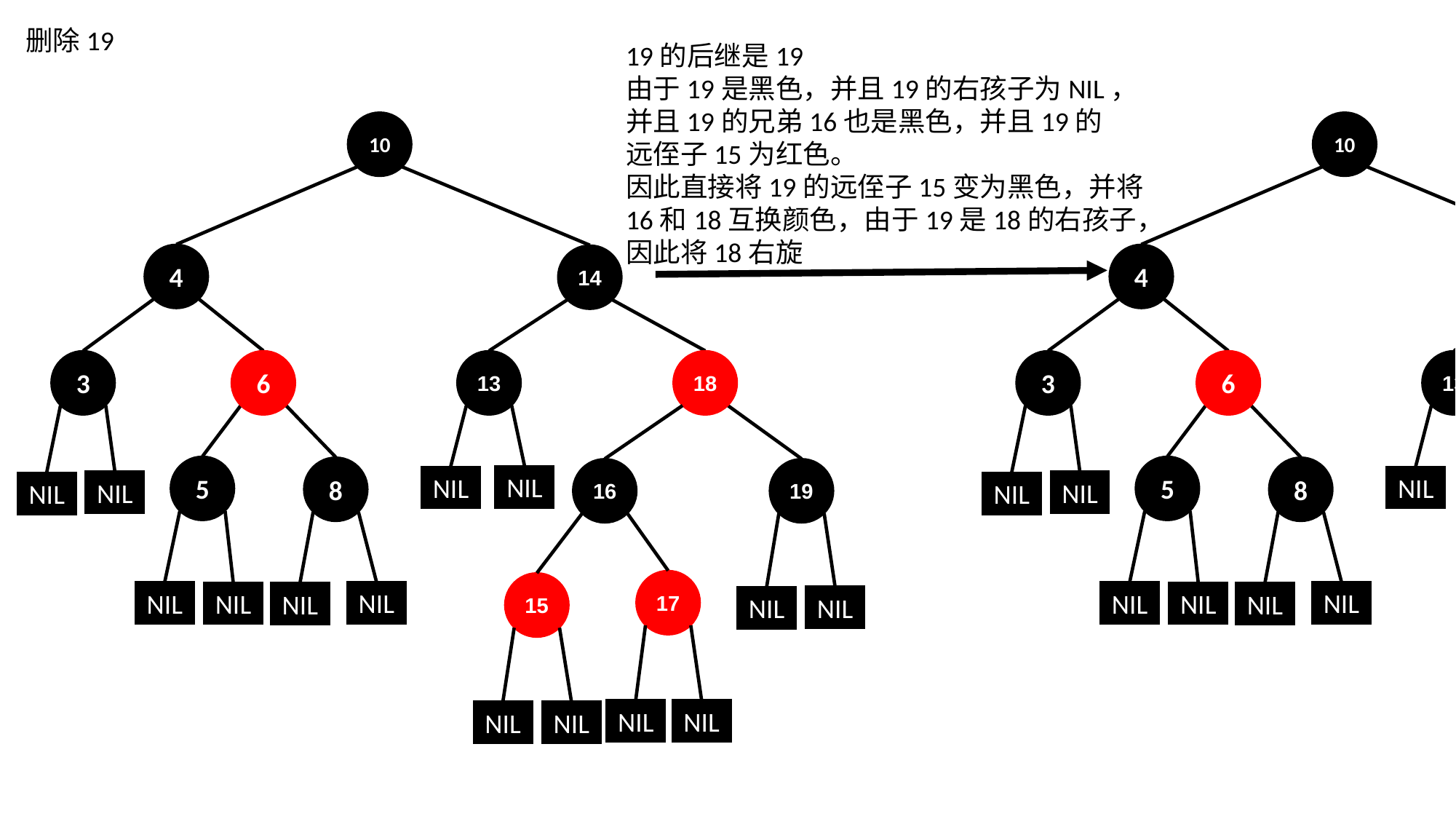

删除19
19的后继是19
由于19是黑色，并且19的右孩子为NIL，
并且19的兄弟16也是黑色，并且19的
远侄子15为红色。
因此直接将19的远侄子15变为黑色，并将
16和18互换颜色，由于19是18的右孩子，
因此将18右旋
10
10
4
4
14
14
3
6
13
18
3
6
13
16
15
5
5
18
8
8
16
19
NIL
NIL
NIL
NIL
NIL
NIL
NIL
NIL
17
17
15
NIL
NIL
NIL
NIL
NIL
NIL
NIL
NIL
NIL
NIL
NIL
NIL
NIL
NIL
NIL
NIL
NIL
NIL
NIL